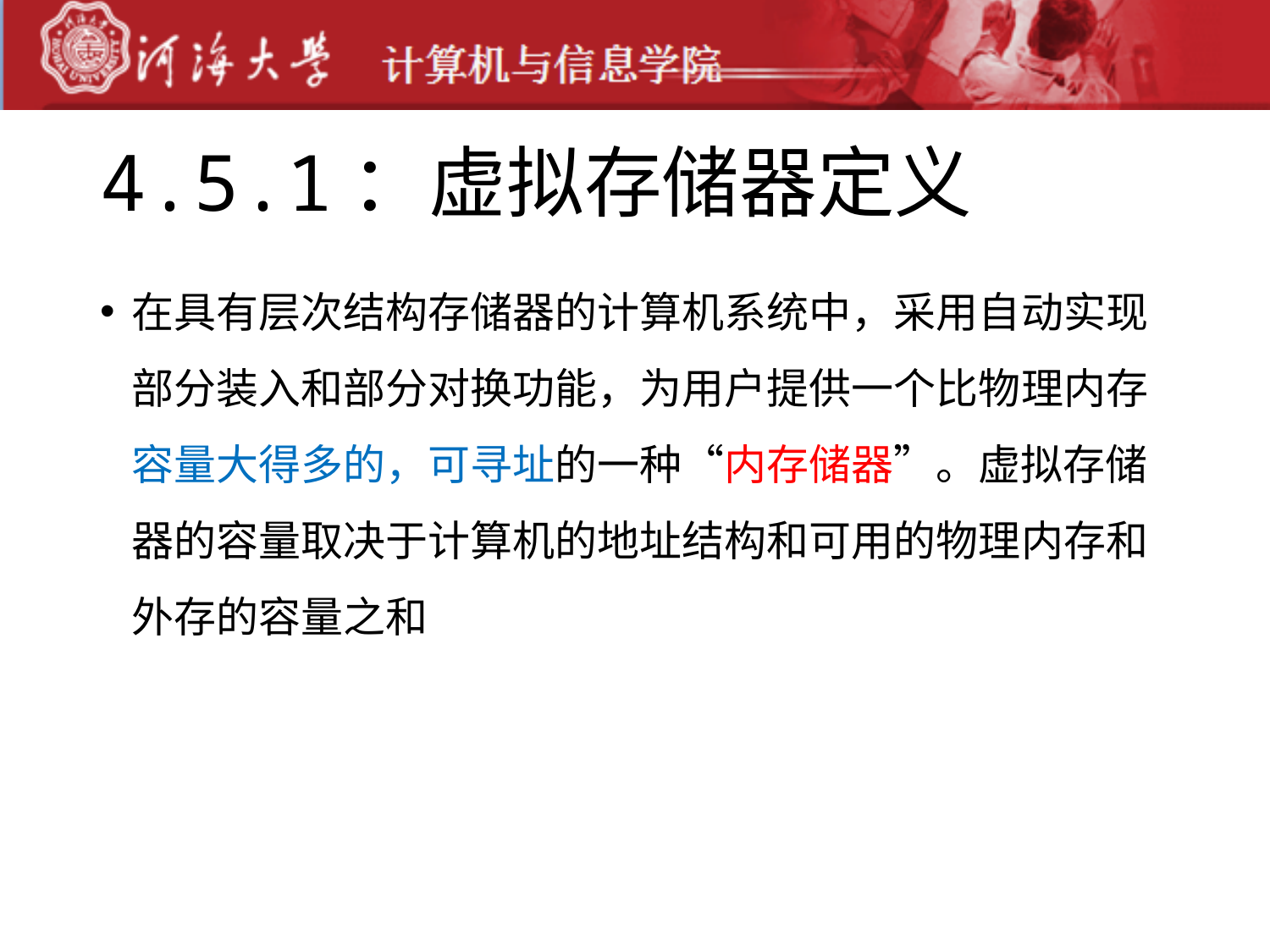

# 4.5.1：虚拟存储器定义
在具有层次结构存储器的计算机系统中，采用自动实现部分装入和部分对换功能，为用户提供一个比物理内存容量大得多的，可寻址的一种“内存储器”。虚拟存储器的容量取决于计算机的地址结构和可用的物理内存和外存的容量之和